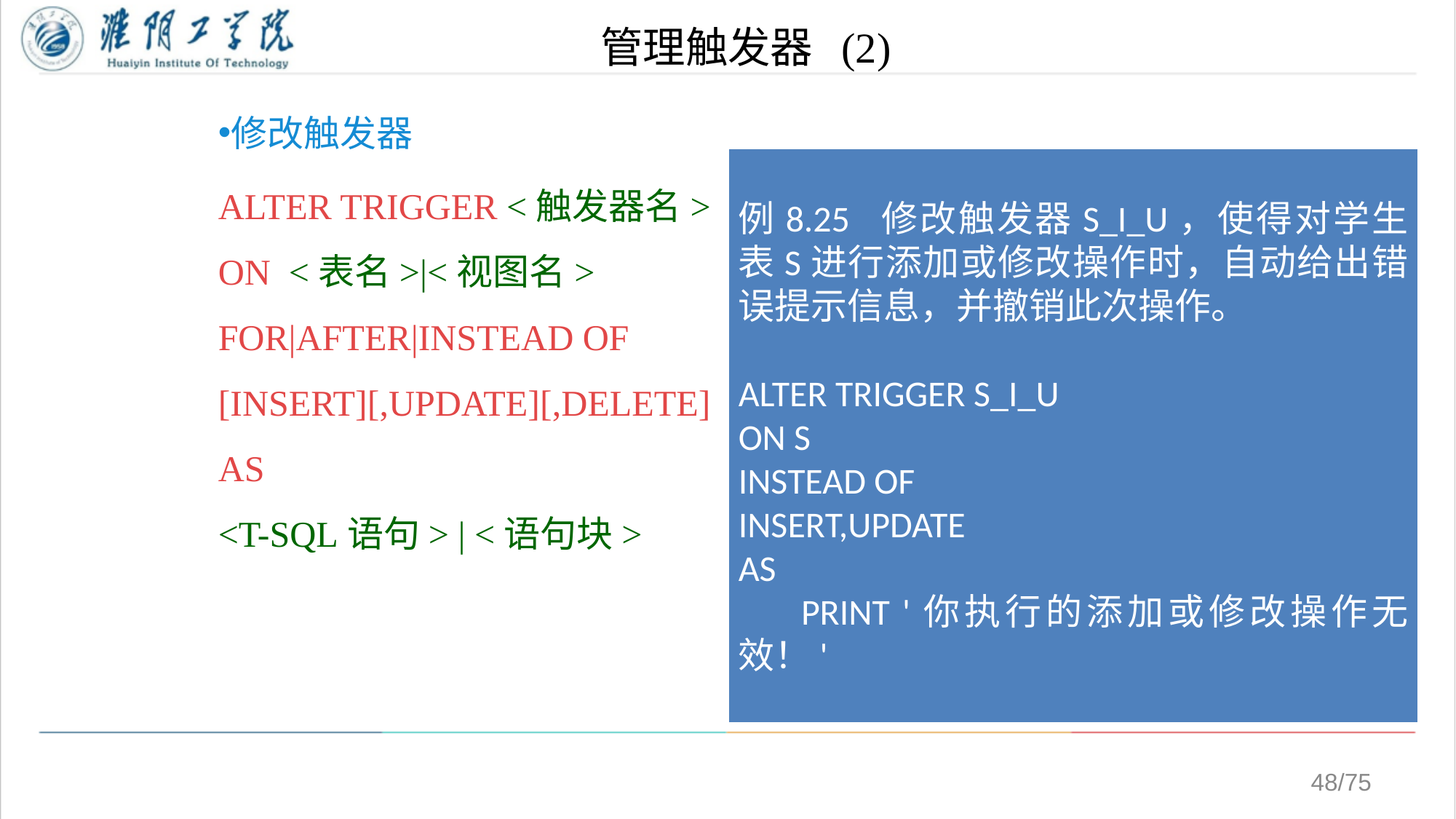

# 管理触发器 (2)
修改触发器
ALTER TRIGGER <触发器名>
ON  <表名>|<视图名>
FOR|AFTER|INSTEAD OF
[INSERT][,UPDATE][,DELETE]
AS
<T-SQL语句> | <语句块>
例8.25  修改触发器S_I_U，使得对学生表S进行添加或修改操作时，自动给出错误提示信息，并撤销此次操作。

ALTER TRIGGER S_I_U
ON S
INSTEAD OF
INSERT,UPDATE
AS
     PRINT '你执行的添加或修改操作无效！'

48/75